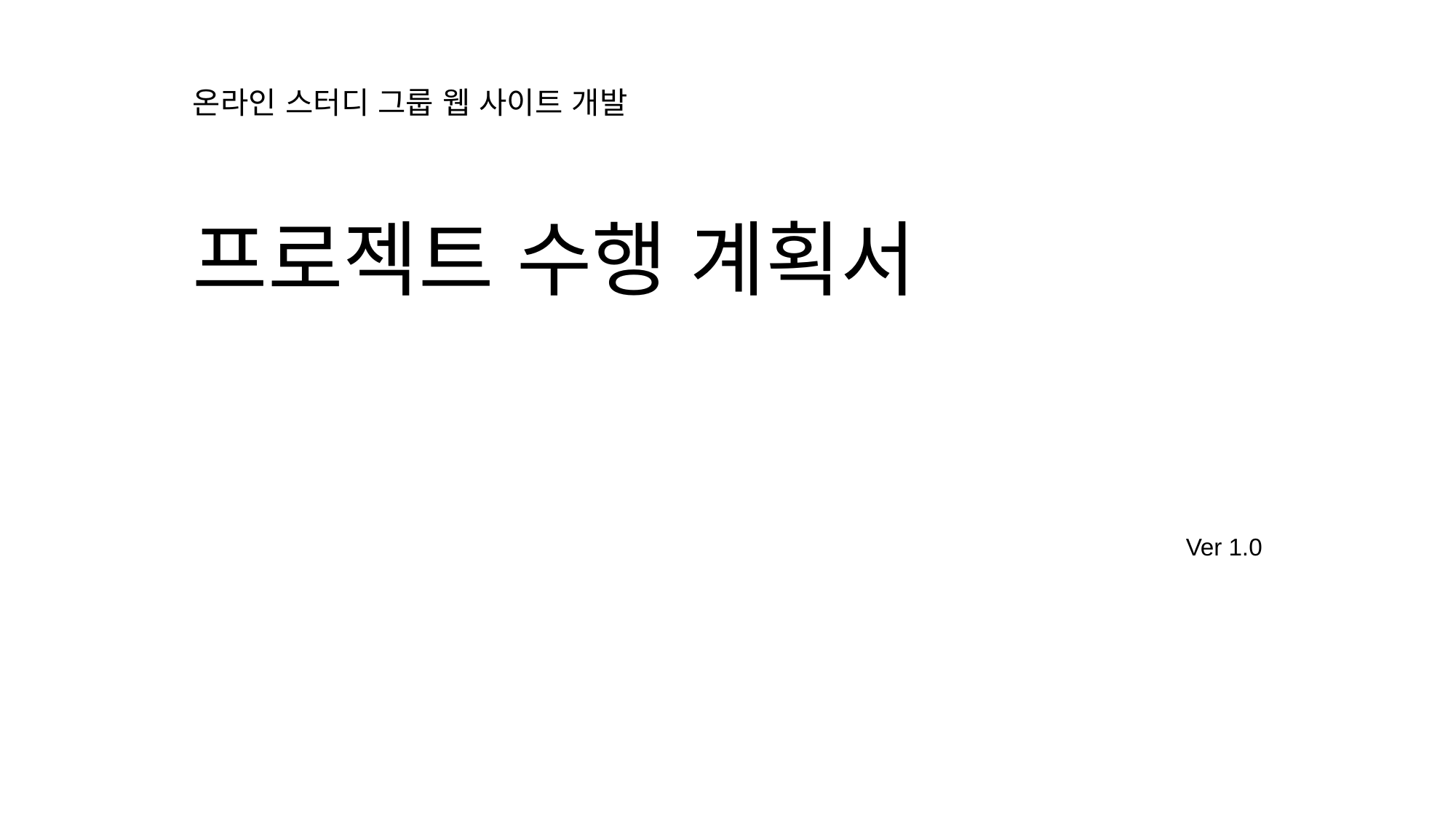

# 온라인 스터디 그룹 웹 사이트 개발 프로젝트 수행 계획서
Ver 1.0